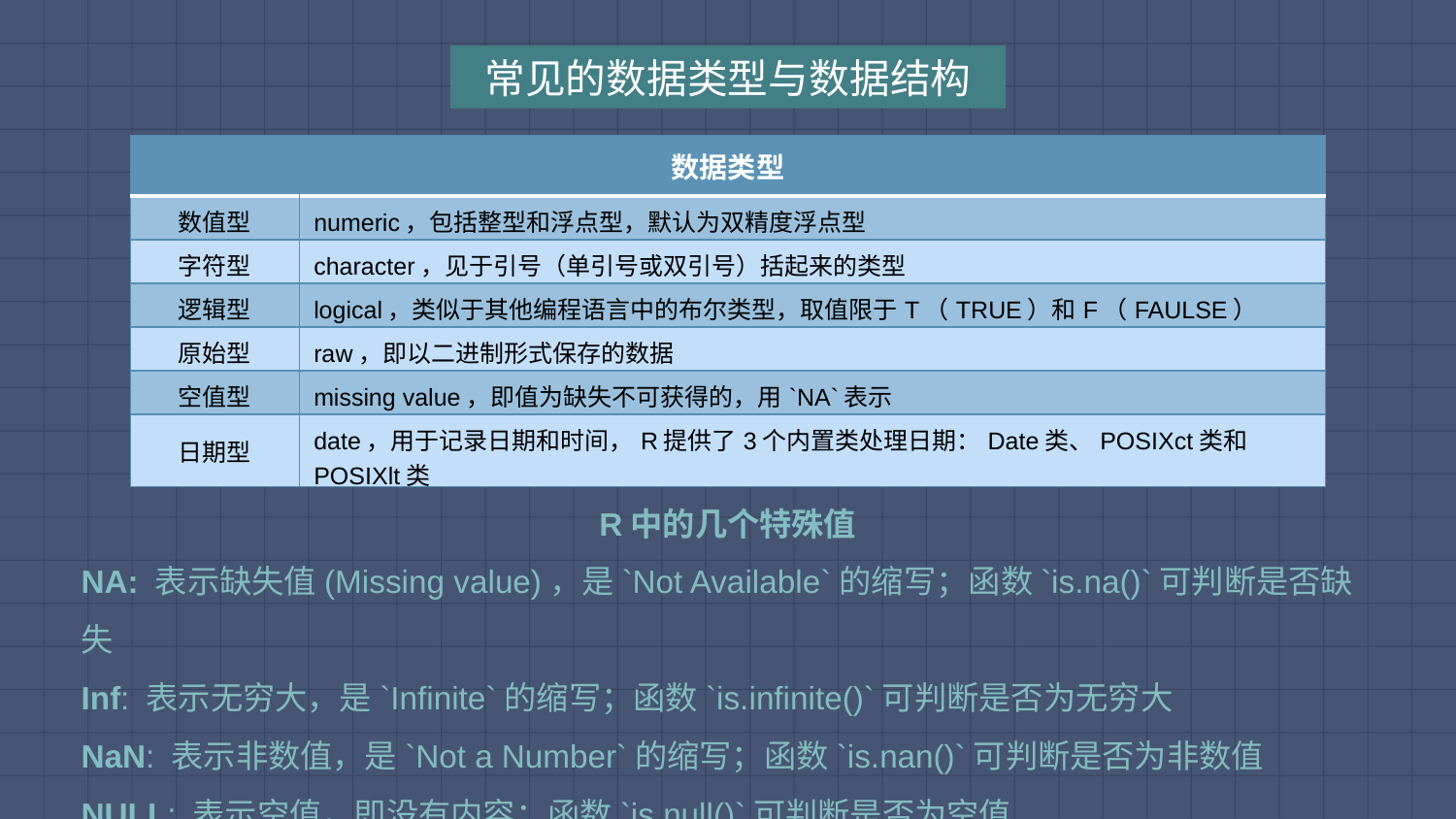

常见的数据类型与数据结构
| 数据类型 |  |
| --- | --- |
| 数值型 | numeric，包括整型和浮点型，默认为双精度浮点型 |
| 字符型 | character，见于引号（单引号或双引号）括起来的类型 |
| 逻辑型 | logical，类似于其他编程语言中的布尔类型，取值限于T（TRUE）和F（FAULSE） |
| 原始型 | raw，即以二进制形式保存的数据 |
| 空值型 | missing value，即值为缺失不可获得的，用`NA`表示 |
| 日期型 | date，用于记录日期和时间，R提供了3个内置类处理日期：Date类、POSIXct类和POSIXlt类 |
R中的几个特殊值
NA: 表示缺失值(Missing value)，是`Not Available`的缩写；函数`is.na()`可判断是否缺失
Inf: 表示无穷大，是`Infinite`的缩写；函数`is.infinite()`可判断是否为无穷大
NaN: 表示非数值，是`Not a Number`的缩写；函数`is.nan()`可判断是否为非数值
NULL: 表示空值，即没有内容；函数`is.null()`可判断是否为空值